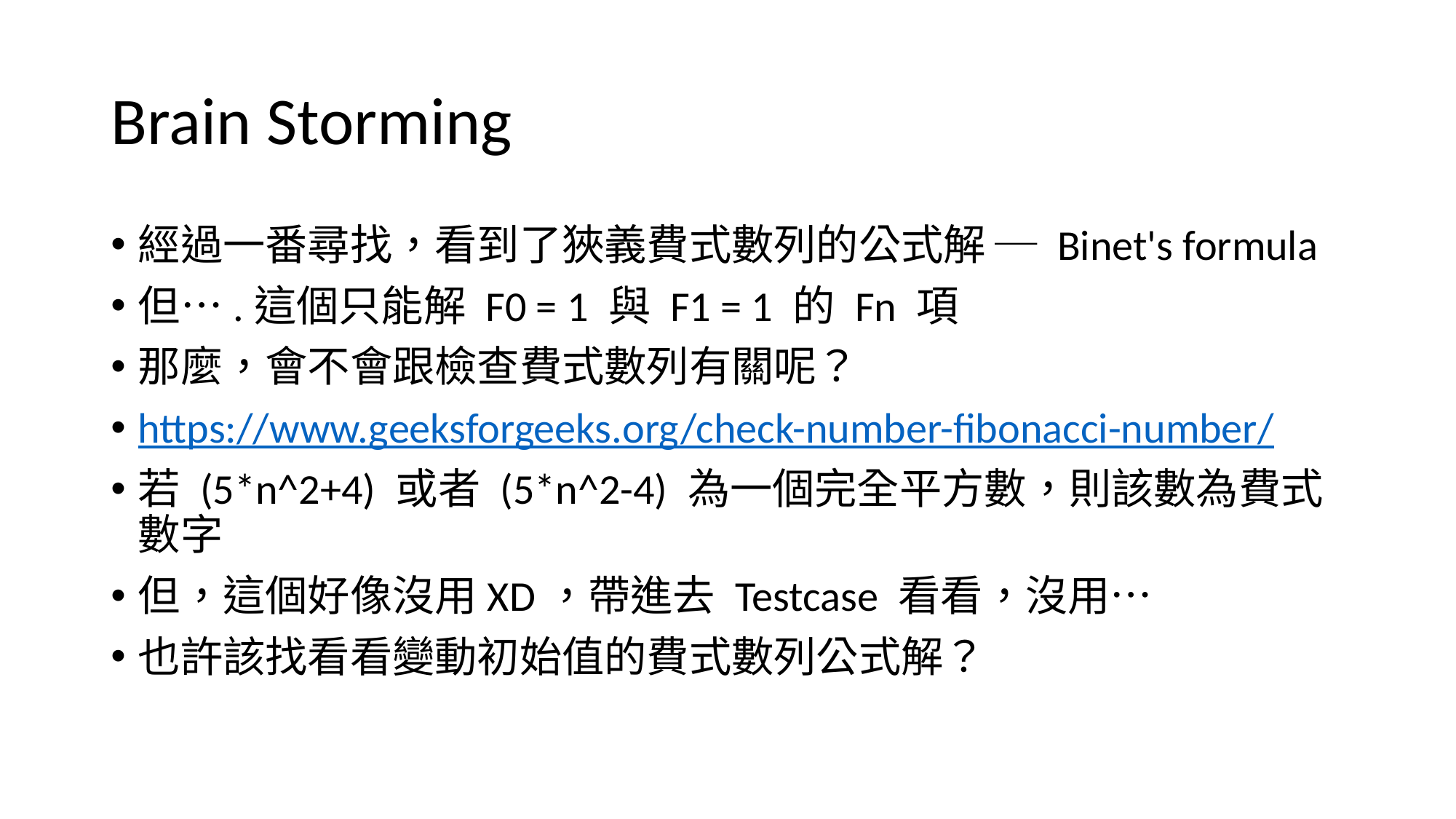

# Brain Storming
經過一番尋找，看到了狹義費式數列的公式解 ─ Binet's formula
但….這個只能解 F0 = 1 與 F1 = 1 的 Fn 項
那麼，會不會跟檢查費式數列有關呢？
https://www.geeksforgeeks.org/check-number-fibonacci-number/
若 (5*n^2+4) 或者 (5*n^2-4) 為一個完全平方數，則該數為費式數字
但，這個好像沒用XD，帶進去 Testcase 看看，沒用…
也許該找看看變動初始值的費式數列公式解？